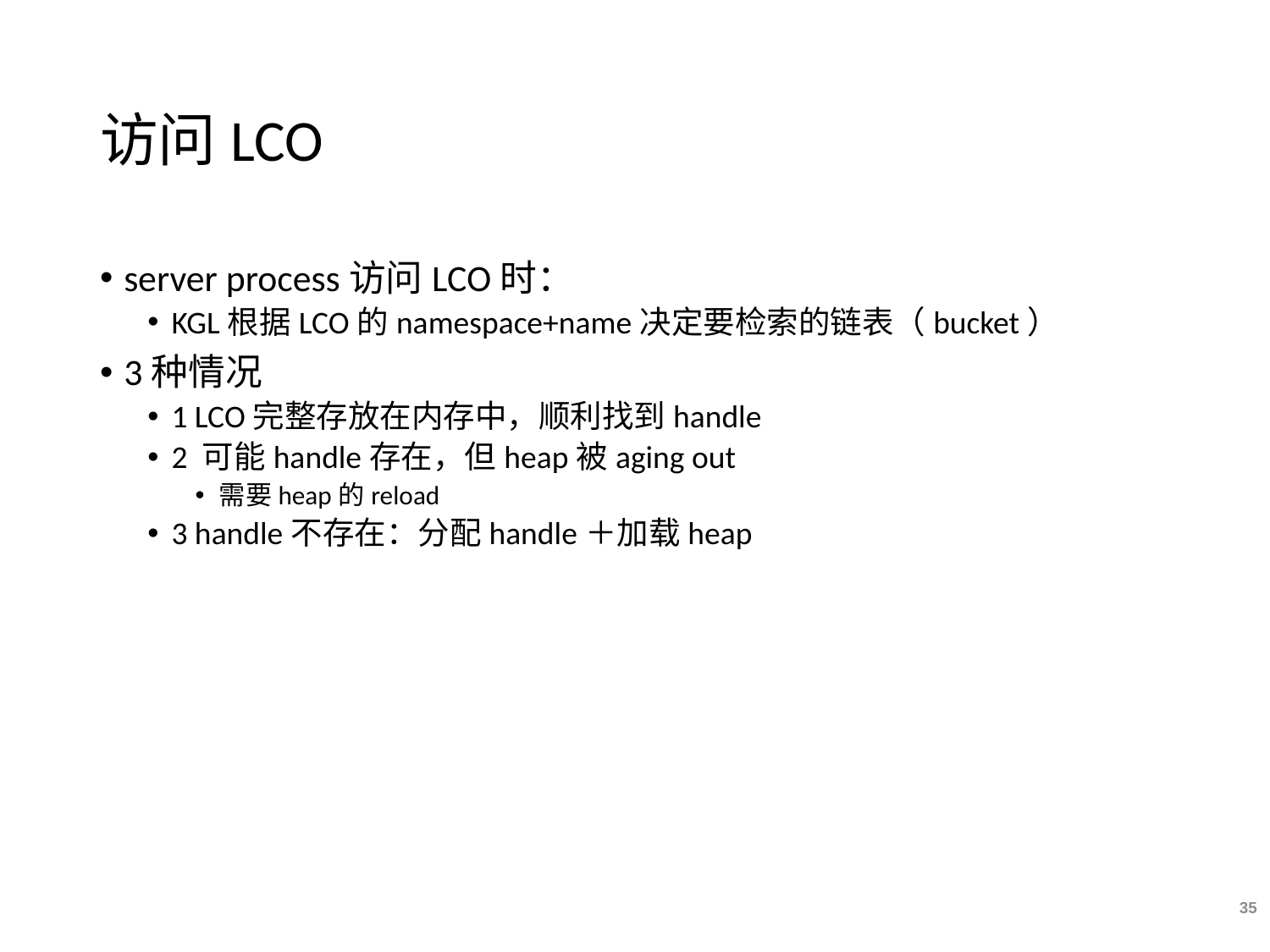

# 访问LCO
server process访问LCO时：
KGL根据LCO的namespace+name决定要检索的链表（bucket）
3种情况
1 LCO完整存放在内存中，顺利找到handle
2 可能handle存在，但heap被aging out
需要heap的reload
3 handle不存在：分配handle＋加载heap

35